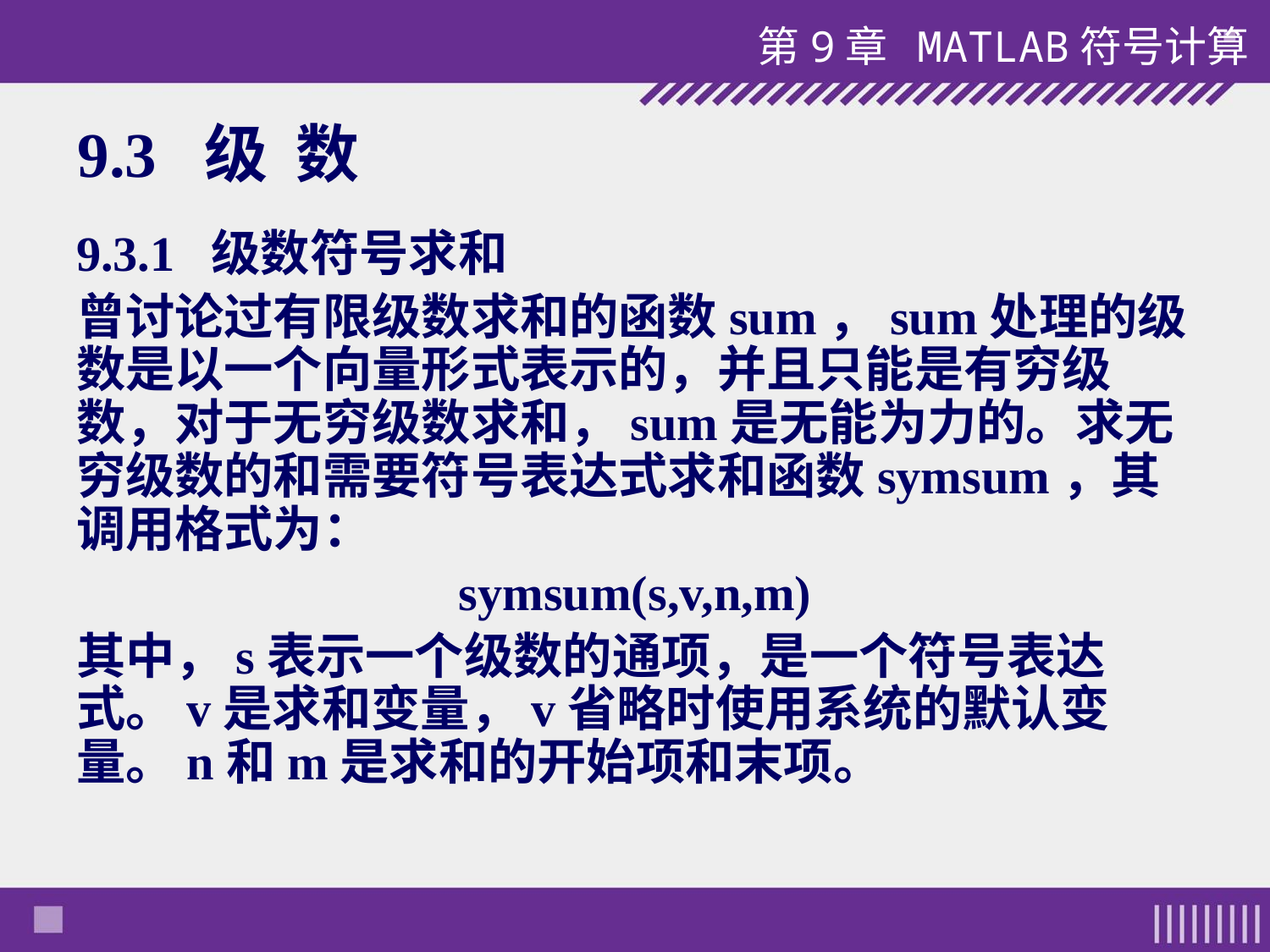

第9章  MATLAB符号计算
# 9.3  级  数
9.3.1  级数符号求和
曾讨论过有限级数求和的函数sum，sum处理的级数是以一个向量形式表示的，并且只能是有穷级数，对于无穷级数求和，sum是无能为力的。求无穷级数的和需要符号表达式求和函数symsum，其调用格式为：
symsum(s,v,n,m)
其中，s表示一个级数的通项，是一个符号表达式。v是求和变量，v省略时使用系统的默认变量。n和m是求和的开始项和末项。